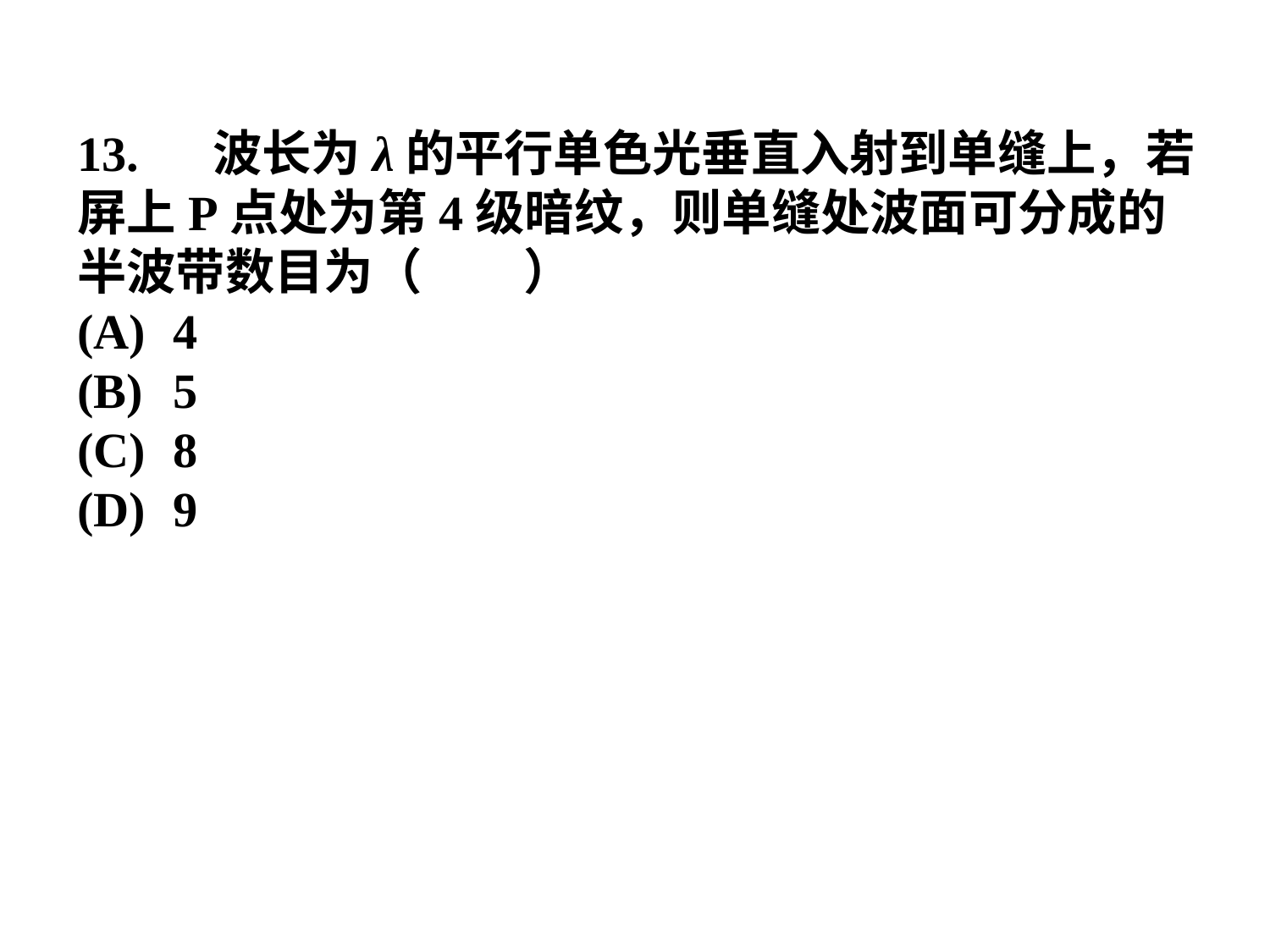

13.     波长为λ的平行单色光垂直入射到单缝上，若屏上P点处为第4级暗纹，则单缝处波面可分成的半波带数目为（         ）
  4
  5
  8
  9